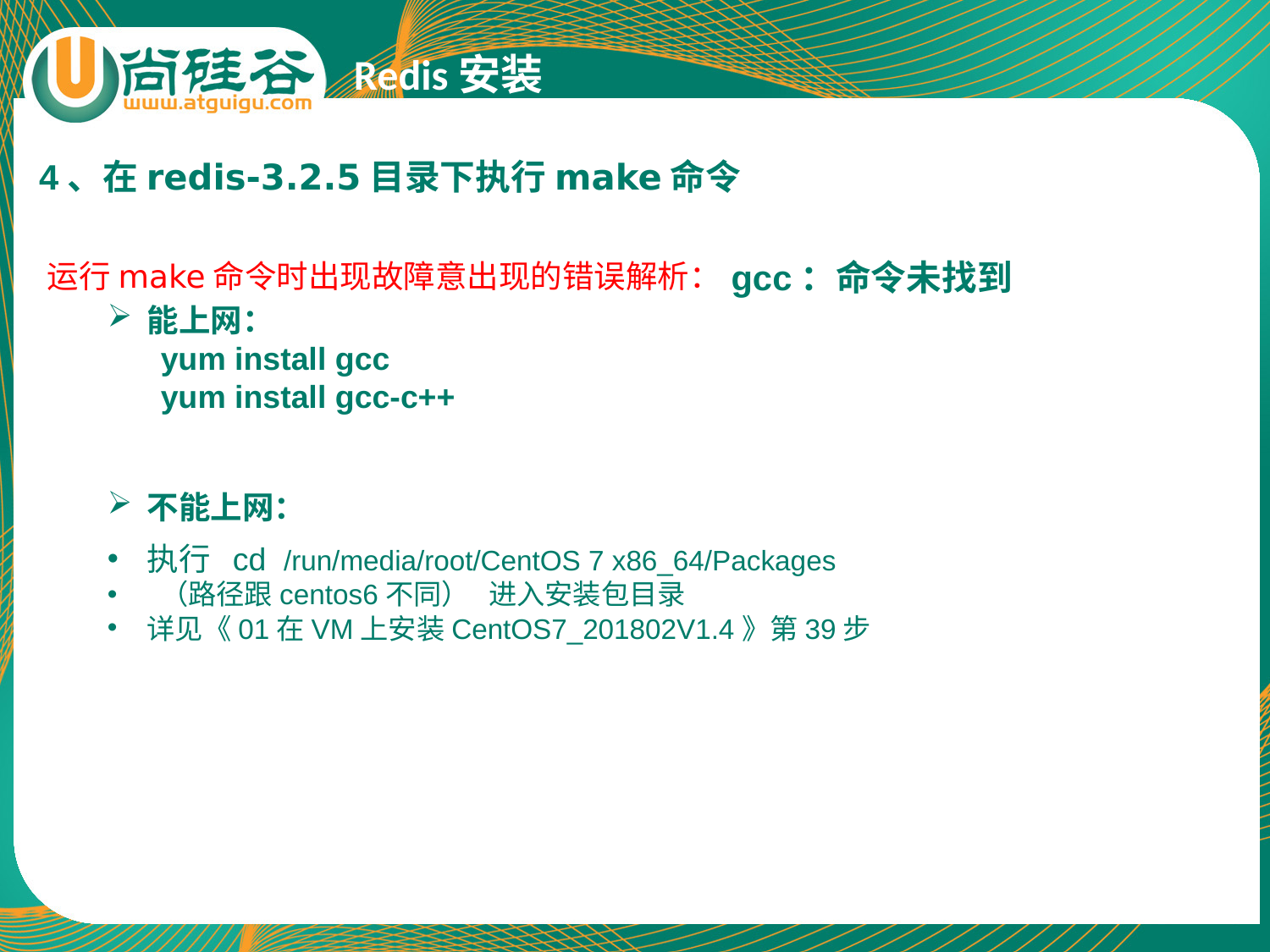

Redis安装
4、在redis-3.2.5目录下执行make命令
gcc：命令未找到
 运行make命令时出现故障意出现的错误解析：
能上网：
      yum install gcc
      yum install gcc-c++
不能上网：
执行  cd  /run/media/root/CentOS 7 x86_64/Packages
 （路径跟centos6不同）   进入安装包目录
详见《01在VM上安装CentOS7_201802V1.4》第39步